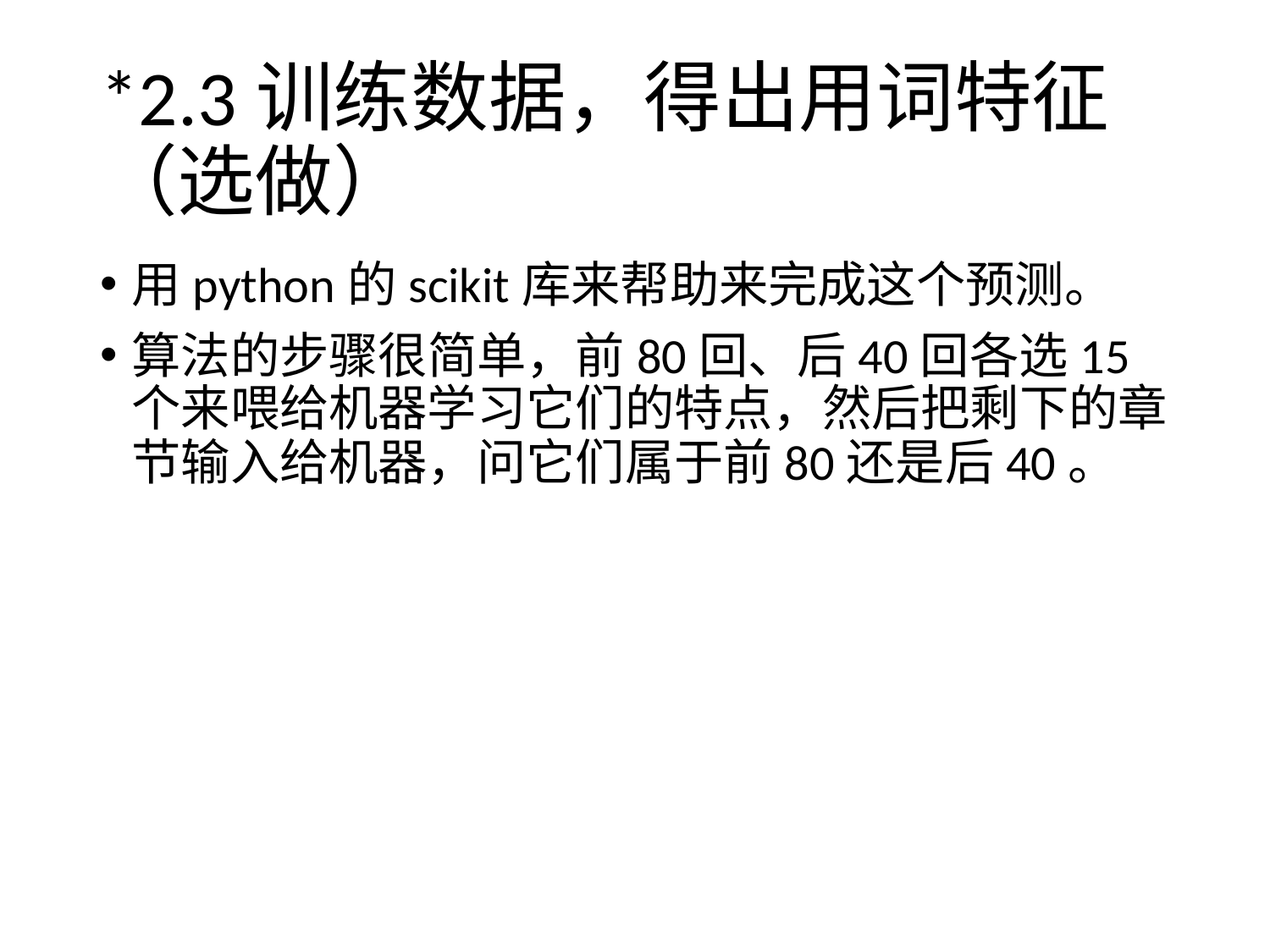

# *2.3训练数据，得出用词特征（选做）
用python的scikit库来帮助来完成这个预测。
算法的步骤很简单，前80回、后40回各选15个来喂给机器学习它们的特点，然后把剩下的章节输入给机器，问它们属于前80还是后40。